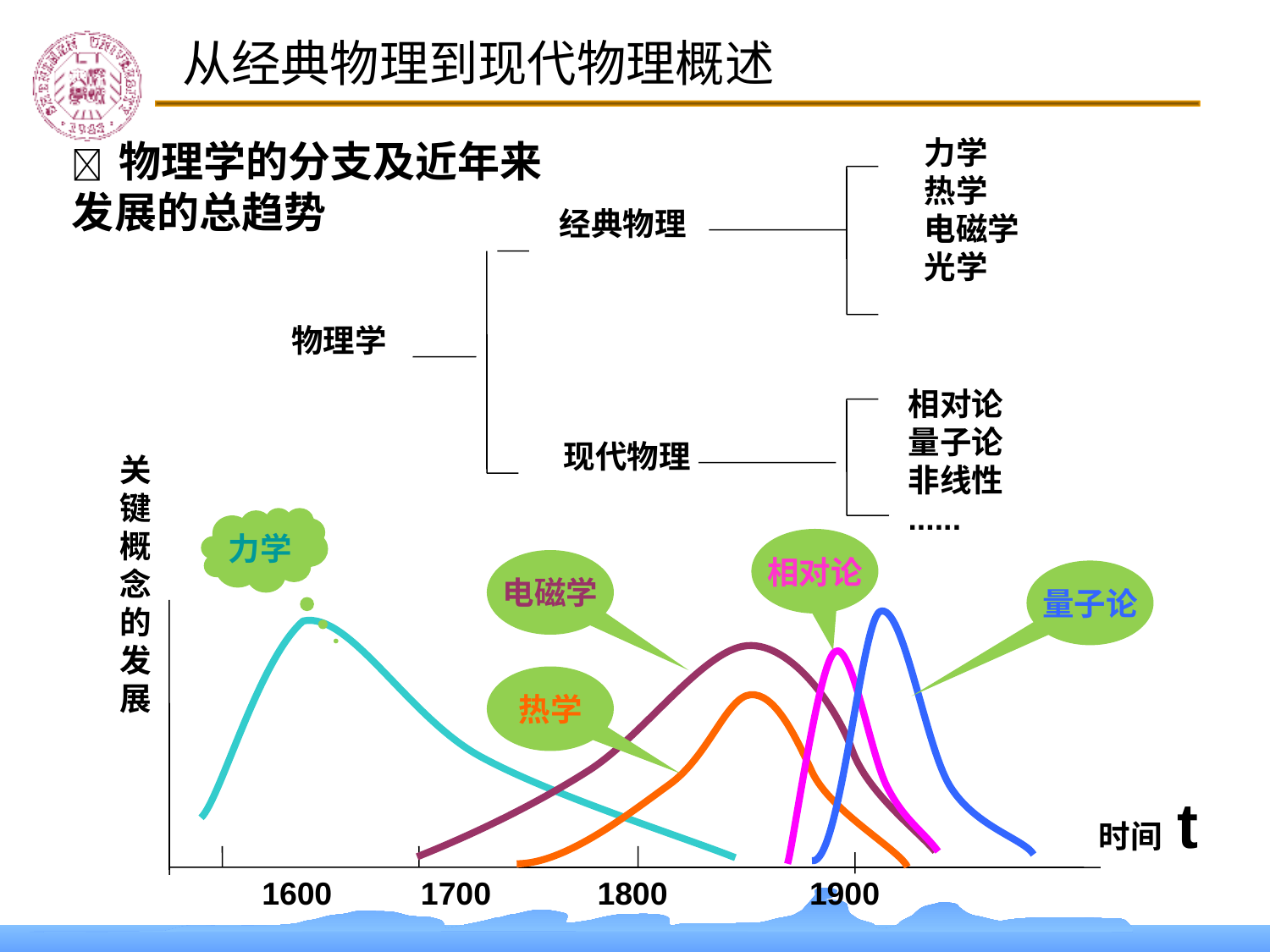

从经典物理到现代物理概述
力学
热学
电磁学
光学

经典物理

物理学

相对论
量子论
非线性
......

现代物理

• 物理学的分支及近年来发展的总趋势
关
键
概
念
的
发
展
力学
相对论
电磁学
量子论

热学

时间 t

1600          1700            1800                1900